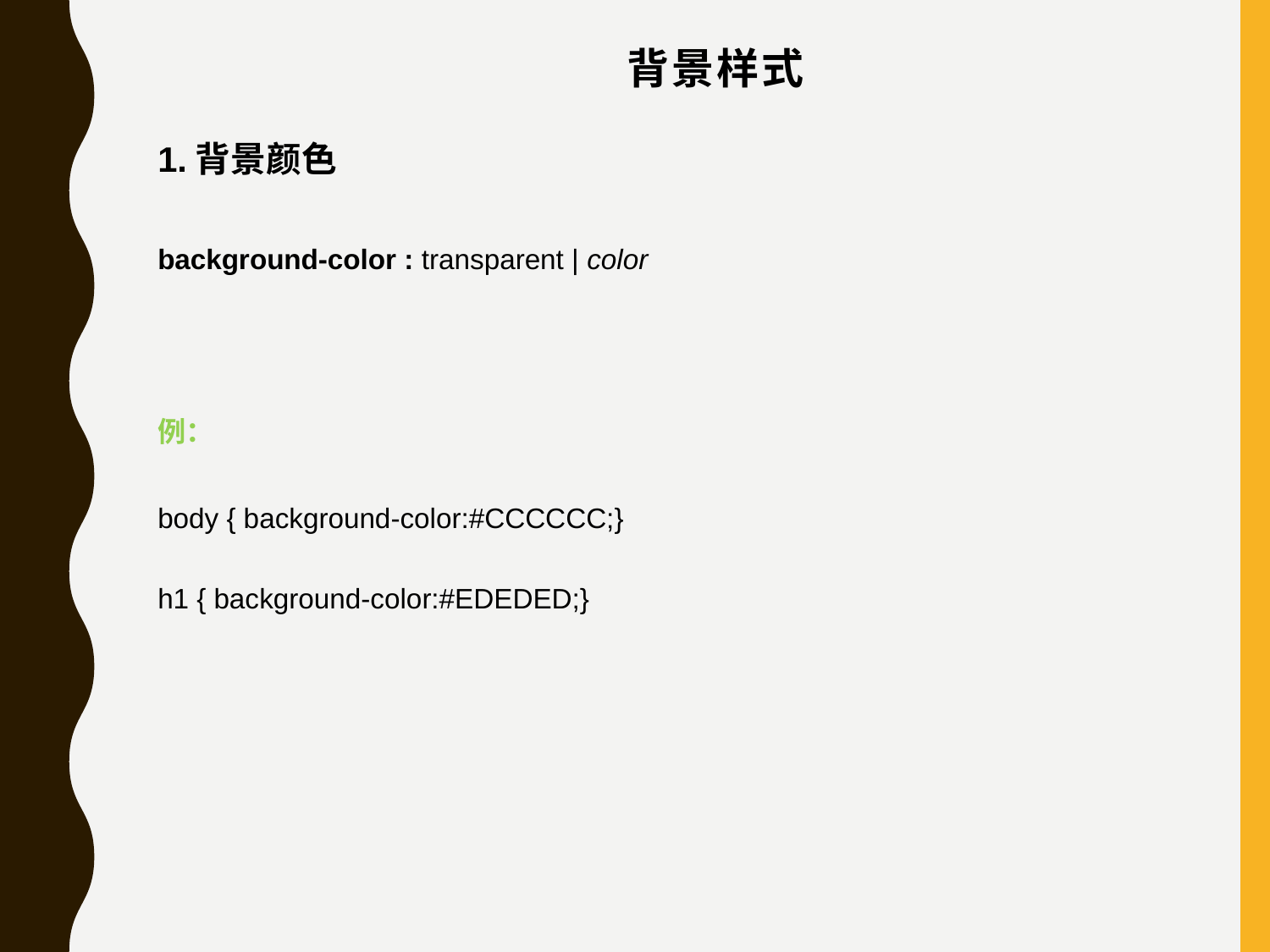

# 背景样式
1.背景颜色

background-color : transparent | color

例：

body { background-color:#CCCCCC;}

h1 { background-color:#EDEDED;}